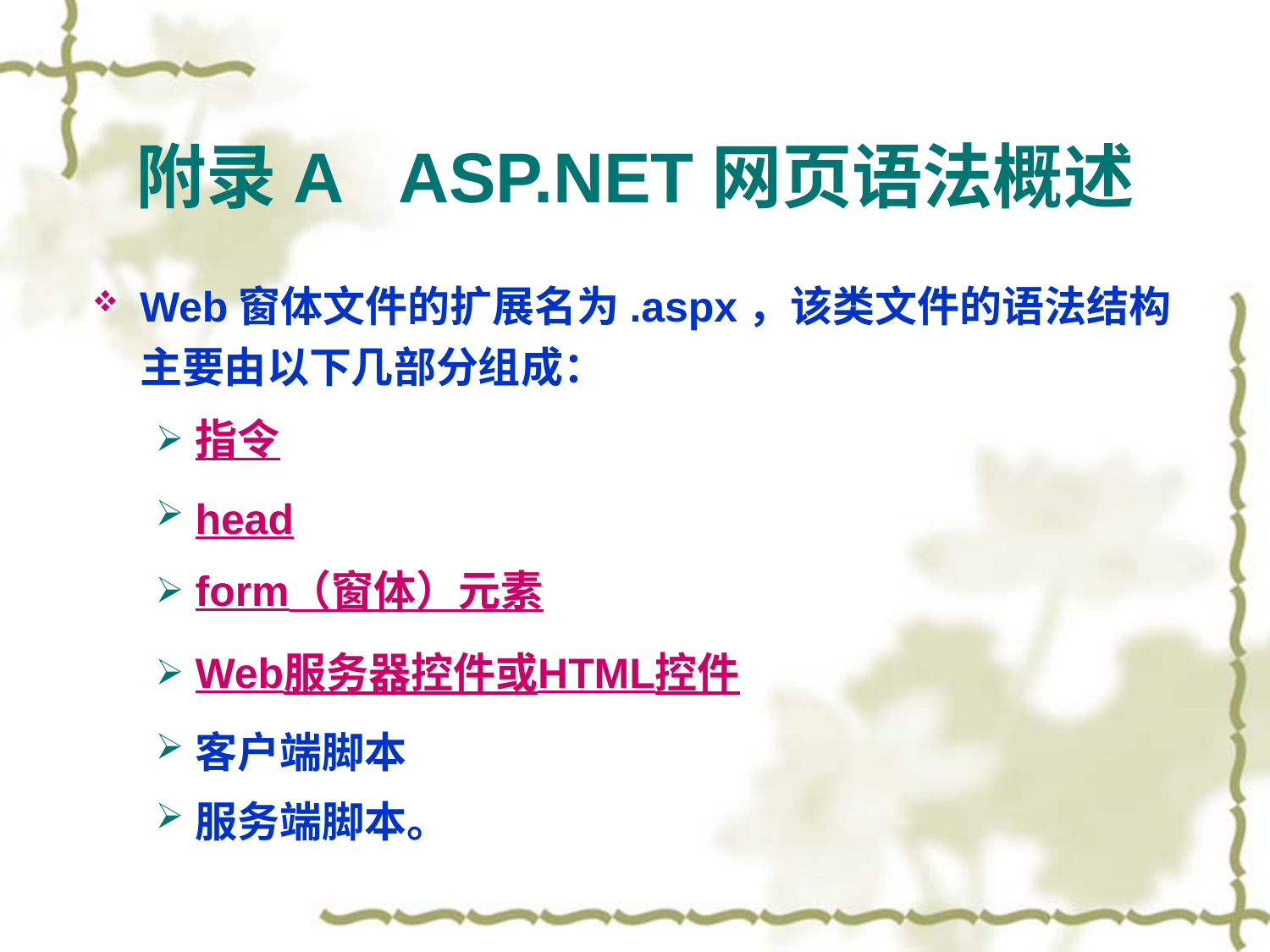

# 附录A   ASP.NET网页语法概述
Web窗体文件的扩展名为.aspx，该类文件的语法结构主要由以下几部分组成：
指令
head
form（窗体）元素
Web服务器控件或HTML控件
客户端脚本
服务端脚本。